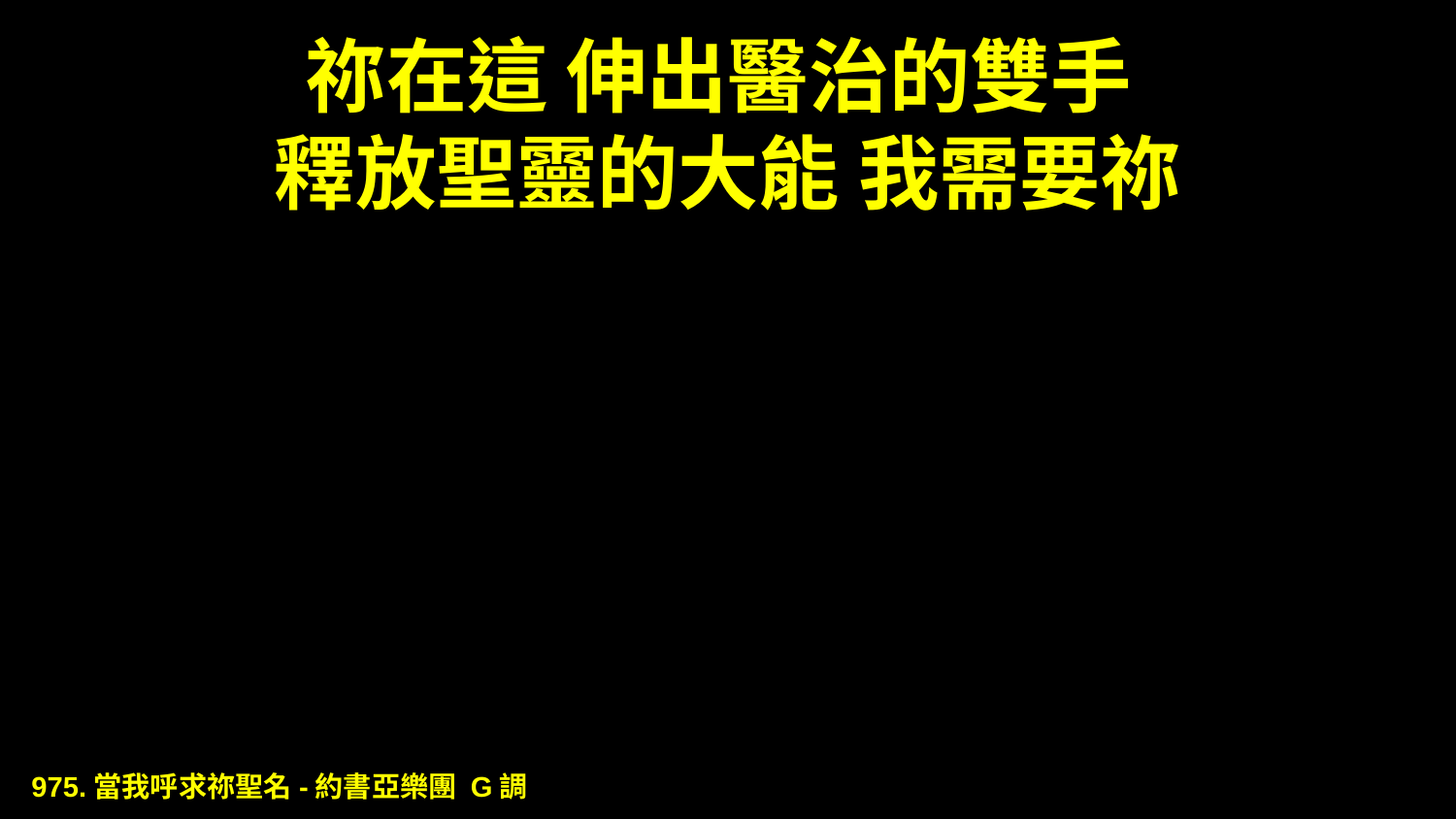

# 祢在這 伸出醫治的雙手 釋放聖靈的大能 我需要祢
975.當我呼求祢聖名-約書亞樂團 G調